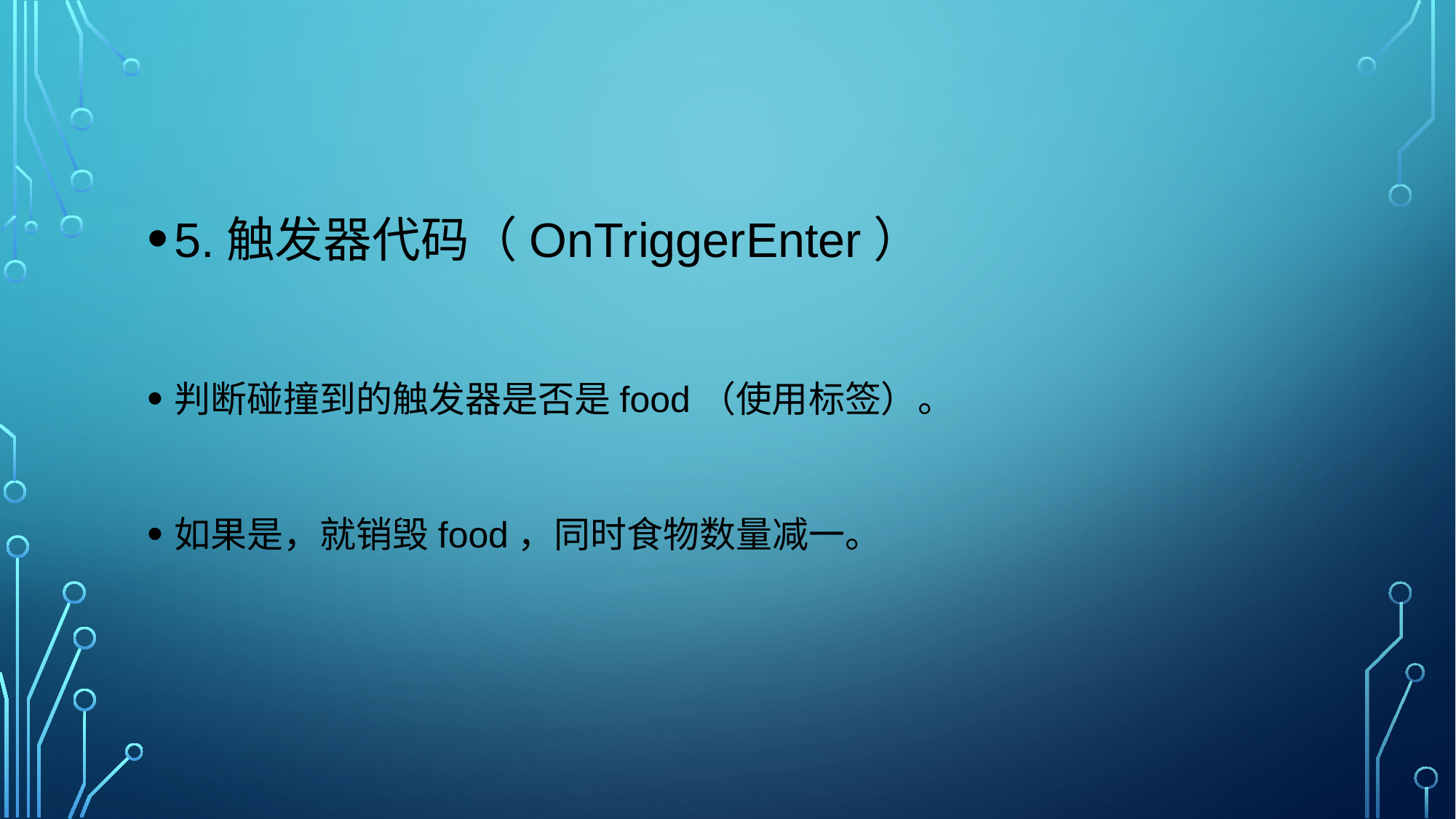

#
5.触发器代码（OnTriggerEnter）

判断碰撞到的触发器是否是food（使用标签）。

如果是，就销毁food，同时食物数量减一。